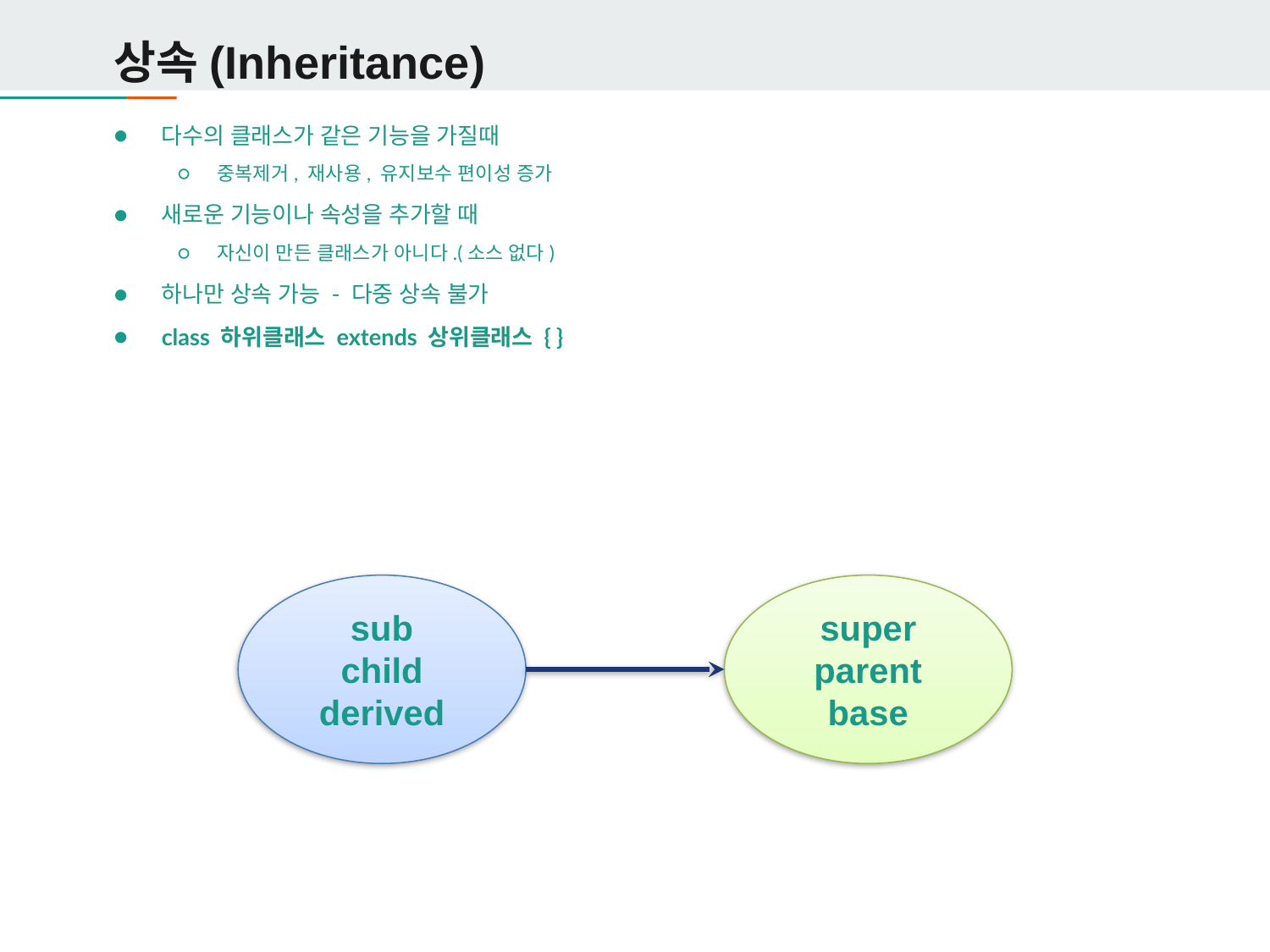

# 상속(Inheritance)
다수의 클래스가 같은 기능을 가질때
중복제거, 재사용, 유지보수 편이성 증가
새로운 기능이나 속성을 추가할 때
자신이 만든 클래스가 아니다.(소스 없다)
하나만 상속 가능 - 다중 상속 불가
class 하위클래스 extends 상위클래스 { }

sub
child
derived
super
parent
base